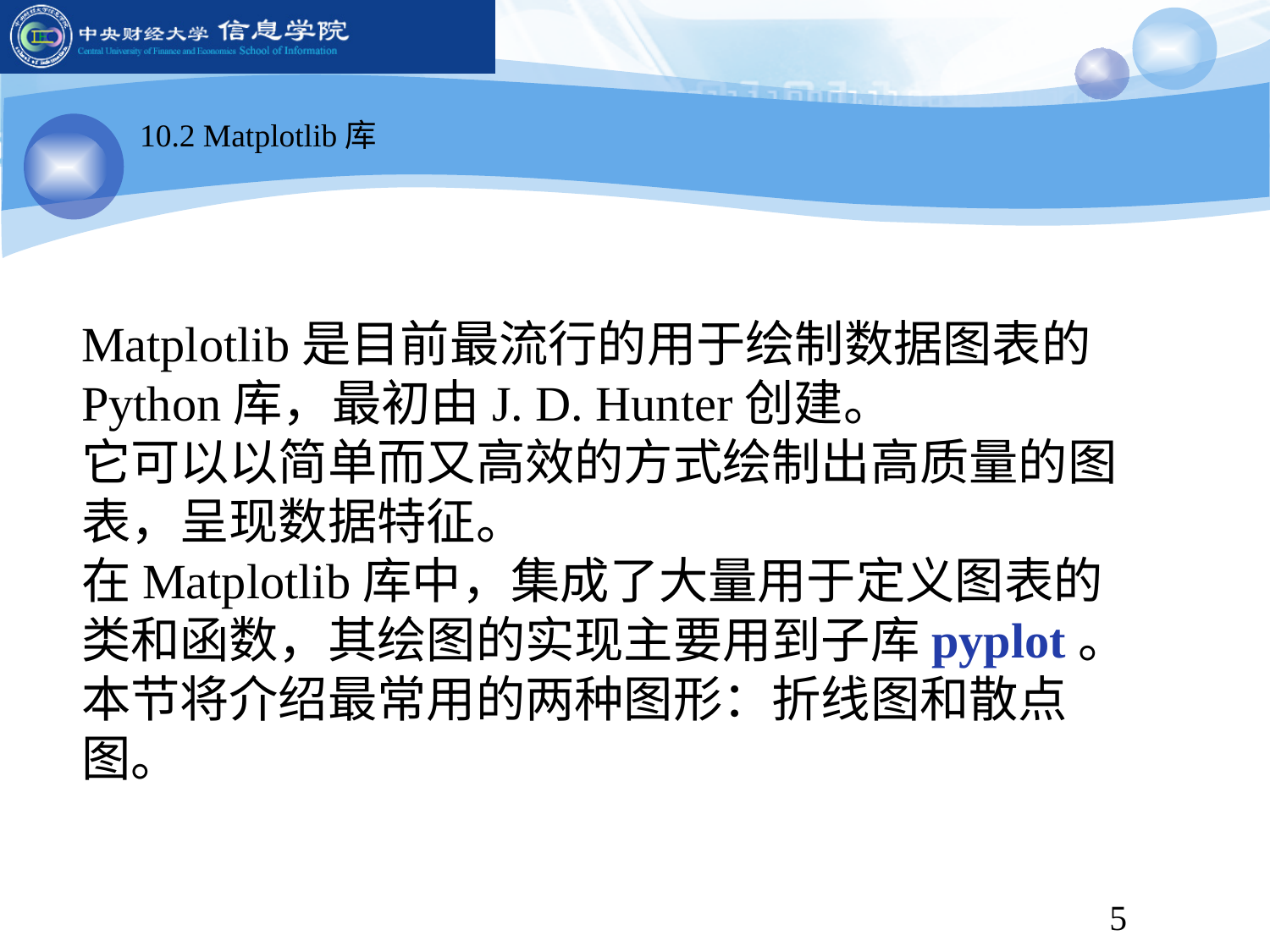

10.2 Matplotlib库
Matplotlib是目前最流行的用于绘制数据图表的Python库，最初由J. D. Hunter创建。
它可以以简单而又高效的方式绘制出高质量的图表，呈现数据特征。
在Matplotlib库中，集成了大量用于定义图表的类和函数，其绘图的实现主要用到子库pyplot。
本节将介绍最常用的两种图形：折线图和散点图。